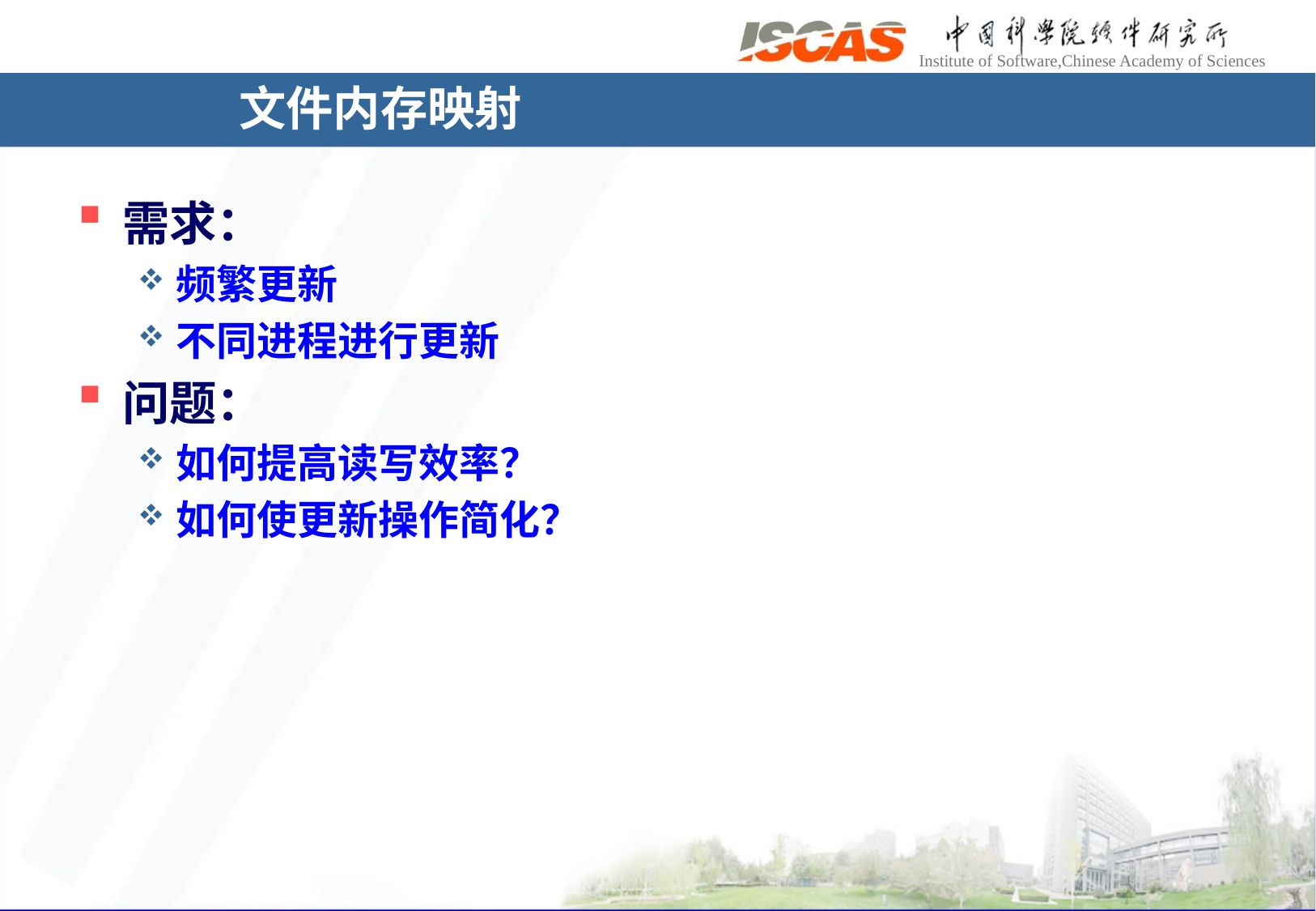

文件内存映射

需求：
频繁更新
不同进程进行更新
问题：
如何提高读写效率？
如何使更新操作简化？